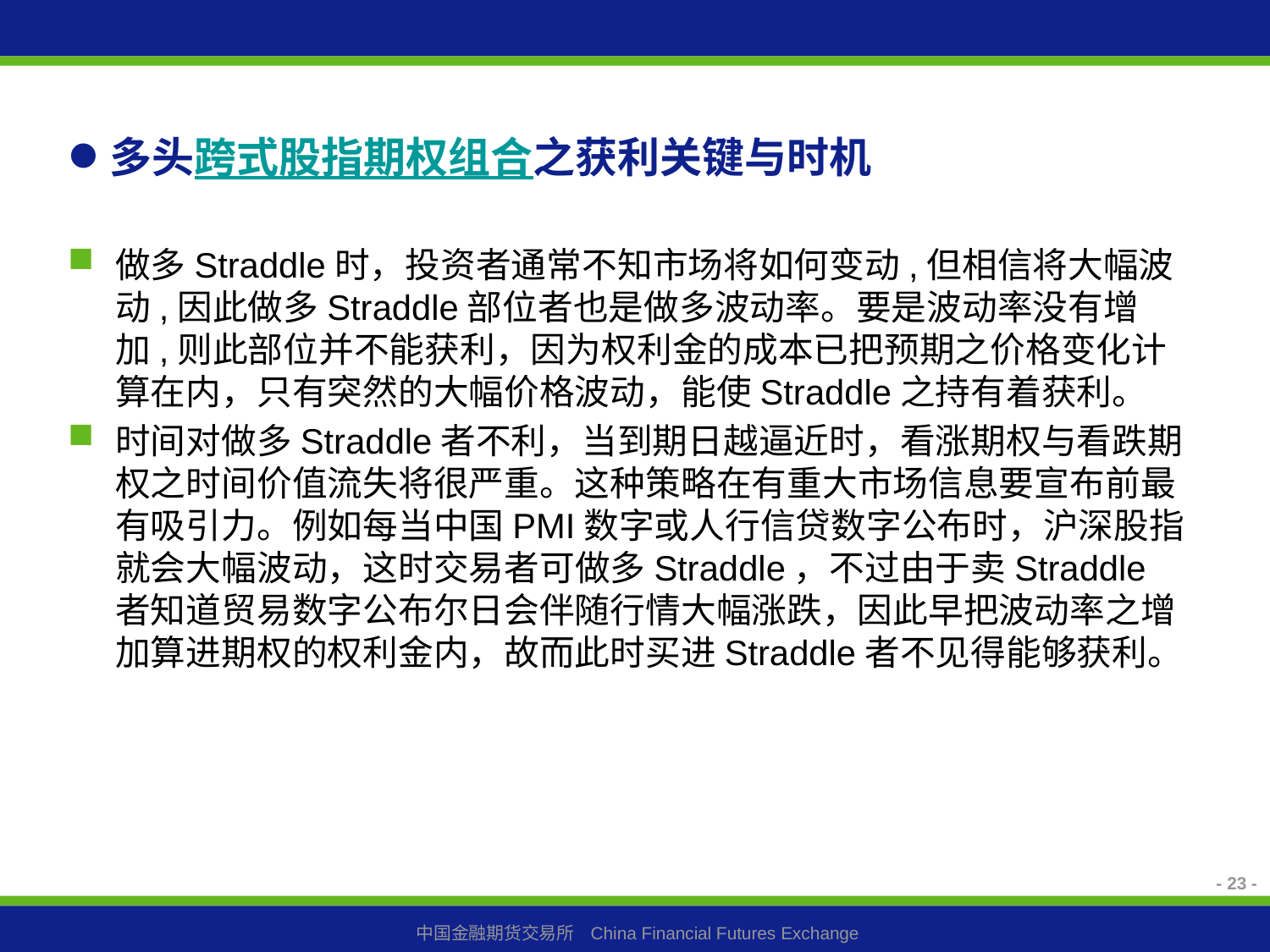

# 多头跨式股指期权组合之获利关键与时机
做多Straddle时，投资者通常不知市场将如何变动,但相信将大幅波动,因此做多Straddle部位者也是做多波动率。要是波动率没有增加,则此部位并不能获利，因为权利金的成本已把预期之价格变化计算在内，只有突然的大幅价格波动，能使Straddle之持有着获利。
时间对做多Straddle者不利，当到期日越逼近时，看涨期权与看跌期权之时间价值流失将很严重。这种策略在有重大市场信息要宣布前最有吸引力。例如每当中国PMI数字或人行信贷数字公布时，沪深股指就会大幅波动，这时交易者可做多Straddle，不过由于卖Straddle者知道贸易数字公布尔日会伴随行情大幅涨跌，因此早把波动率之增加算进期权的权利金内，故而此时买进Straddle者不见得能够获利。
- 23 -